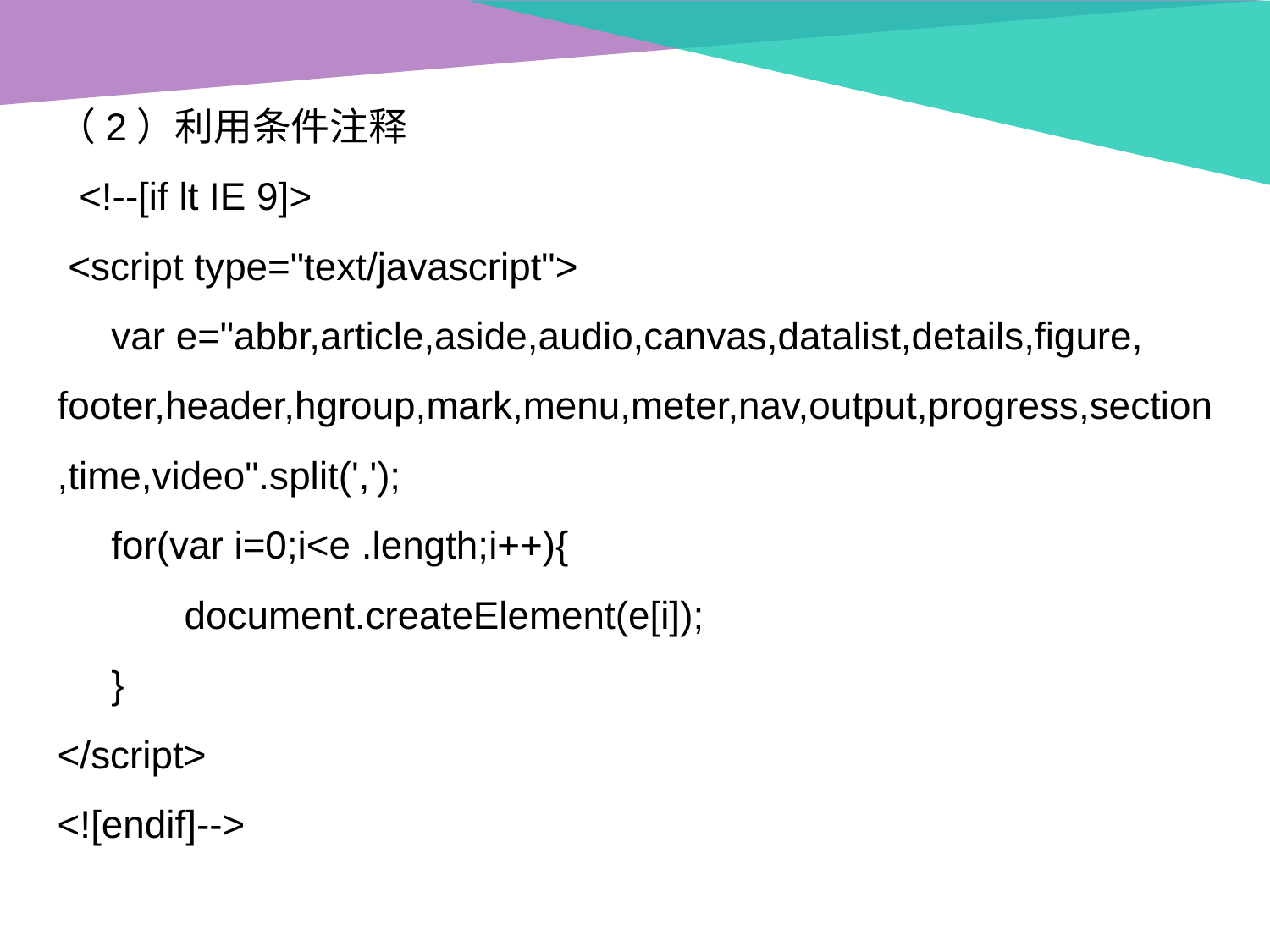

（2）利用条件注释
  <!--[if lt IE 9]>
 <script type="text/javascript">
     var e="abbr,article,aside,audio,canvas,datalist,details,figure,
footer,header,hgroup,mark,menu,meter,nav,output,progress,section,time,video".split(',');
     for(var i=0;i<e .length;i++){
    	document.createElement(e[i]);
     }
</script>
<![endif]-->